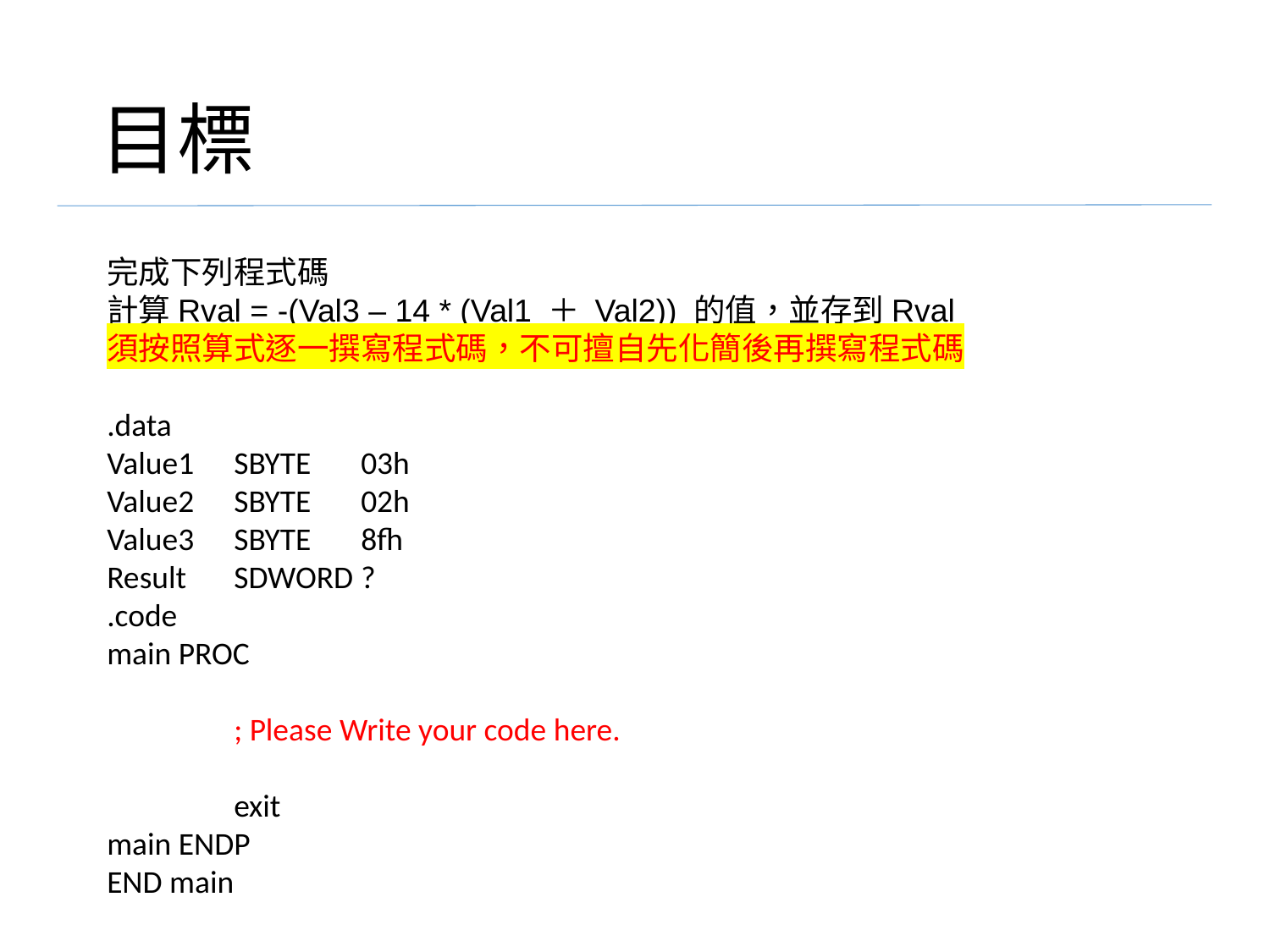

# 目標
完成下列程式碼
計算Rval = -(Val3 – 14 * (Val1 ＋ Val2)) 的值，並存到Rval
須按照算式逐一撰寫程式碼，不可擅自先化簡後再撰寫程式碼

.data
Value1	SBYTE	03h
Value2	SBYTE	02h
Value3	SBYTE	8fh
Result	SDWORD	?
.code
main PROC

	; Please Write your code here.

	exit
main ENDP
END main